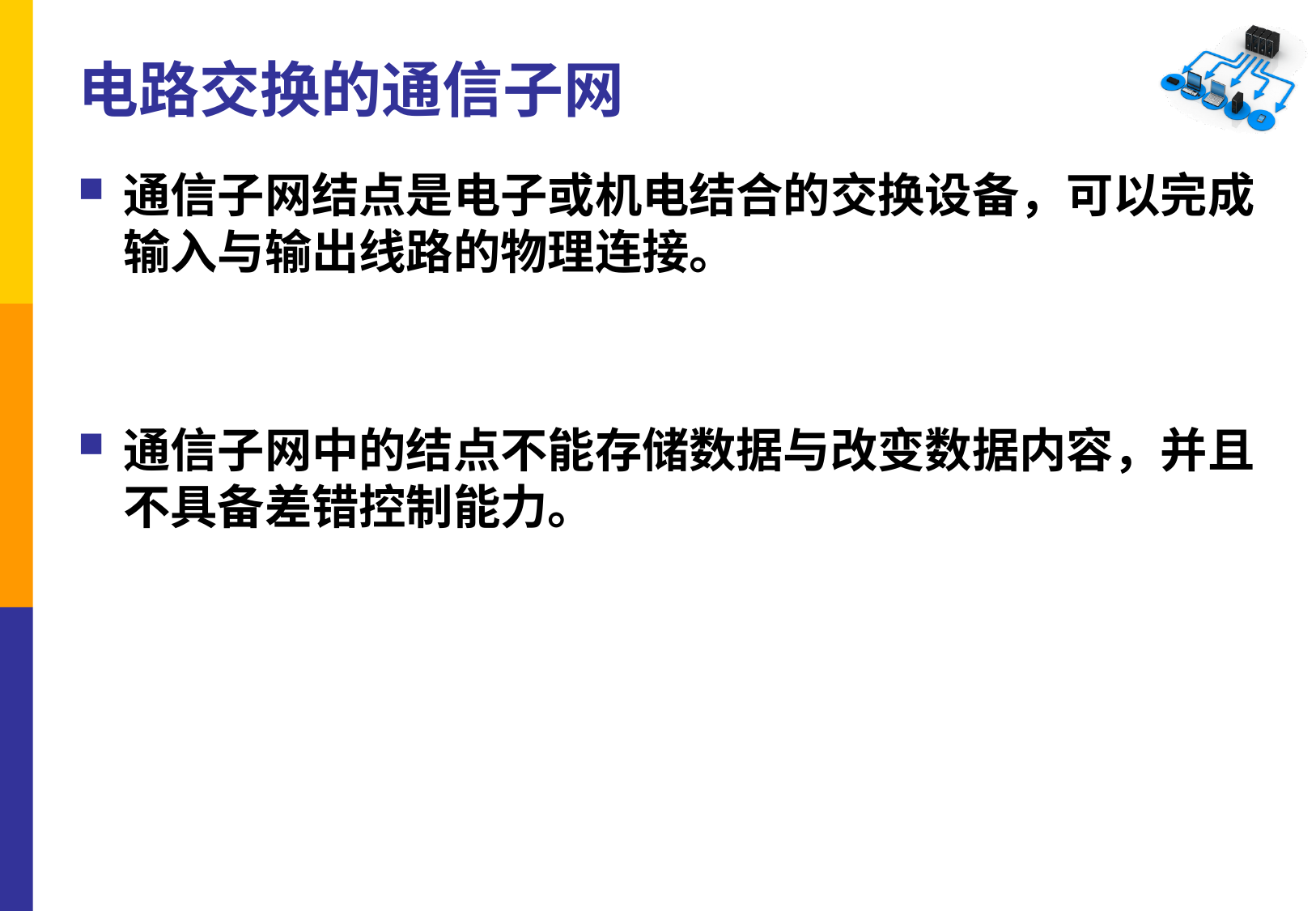

电路交换的通信子网
通信子网结点是电子或机电结合的交换设备，可以完成输入与输出线路的物理连接。

通信子网中的结点不能存储数据与改变数据内容，并且不具备差错控制能力。